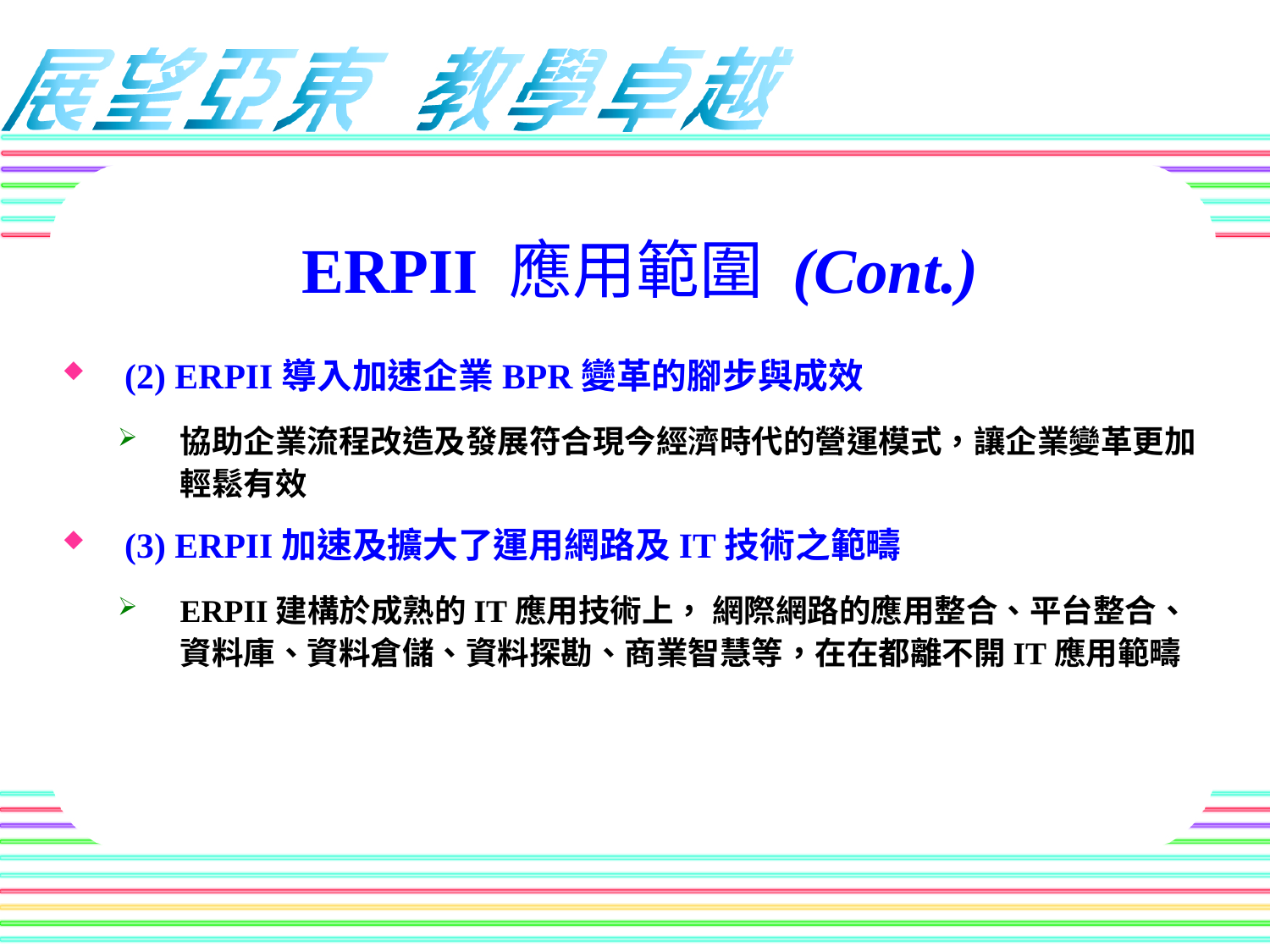

# ERPII 應用範圍 (Cont.)
(2) ERPII導入加速企業BPR變革的腳步與成效
協助企業流程改造及發展符合現今經濟時代的營運模式，讓企業變革更加輕鬆有效
(3) ERPII加速及擴大了運用網路及IT技術之範疇
ERPII建構於成熟的IT應用技術上， 網際網路的應用整合、平台整合、資料庫、資料倉儲、資料探勘、商業智慧等，在在都離不開IT應用範疇